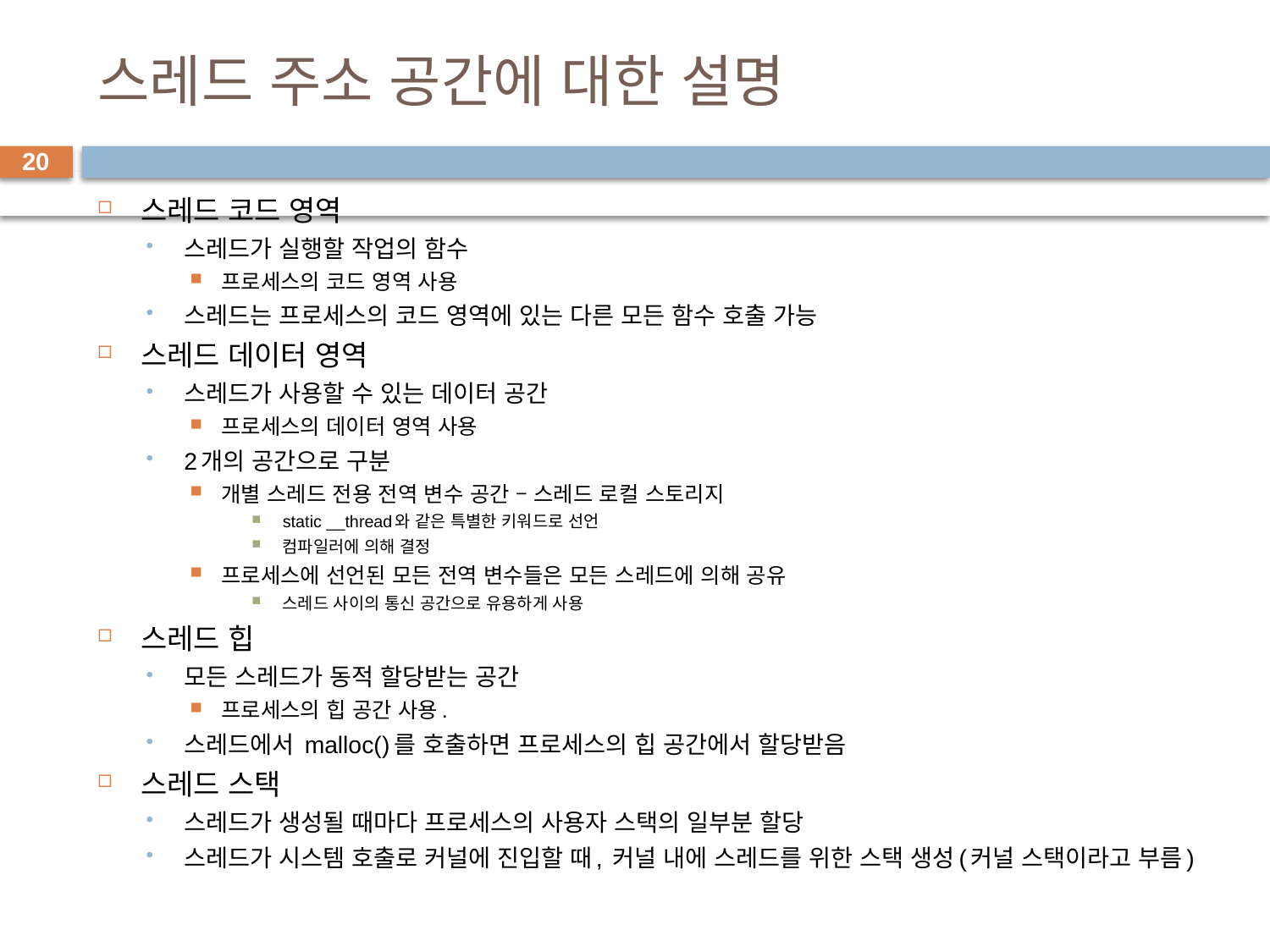

# 스레드 주소 공간에 대한 설명
20
스레드 코드 영역
스레드가 실행할 작업의 함수
프로세스의 코드 영역 사용
스레드는 프로세스의 코드 영역에 있는 다른 모든 함수 호출 가능
스레드 데이터 영역
스레드가 사용할 수 있는 데이터 공간
프로세스의 데이터 영역 사용
2개의 공간으로 구분
개별 스레드 전용 전역 변수 공간 – 스레드 로컬 스토리지
static __thread와 같은 특별한 키워드로 선언
컴파일러에 의해 결정
프로세스에 선언된 모든 전역 변수들은 모든 스레드에 의해 공유
스레드 사이의 통신 공간으로 유용하게 사용
스레드 힙
모든 스레드가 동적 할당받는 공간
프로세스의 힙 공간 사용.
스레드에서 malloc()를 호출하면 프로세스의 힙 공간에서 할당받음
스레드 스택
스레드가 생성될 때마다 프로세스의 사용자 스택의 일부분 할당
스레드가 시스템 호출로 커널에 진입할 때, 커널 내에 스레드를 위한 스택 생성(커널 스택이라고 부름)